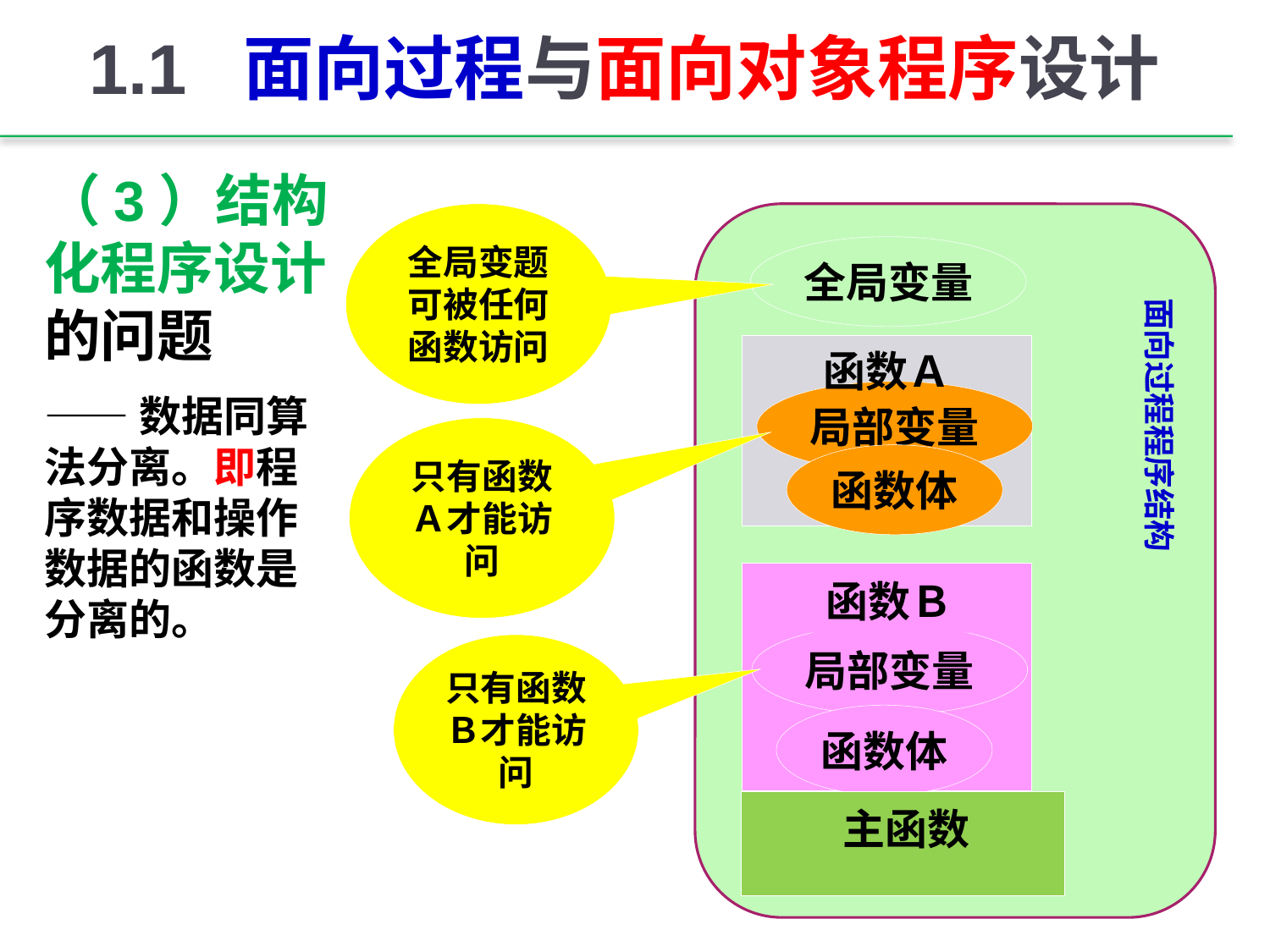

# 1.1  面向过程与面向对象程序设计
（3）结构化程序设计的问题
——数据同算法分离。即程序数据和操作数据的函数是分离的。
全局变题可被任何函数访问

全局变量
面向过程程序结构

函数Ａ
局部变量
函数体
只有函数Ａ才能访问

函数Ｂ
局部变量
函数体
只有函数Ｂ才能访问

主函数